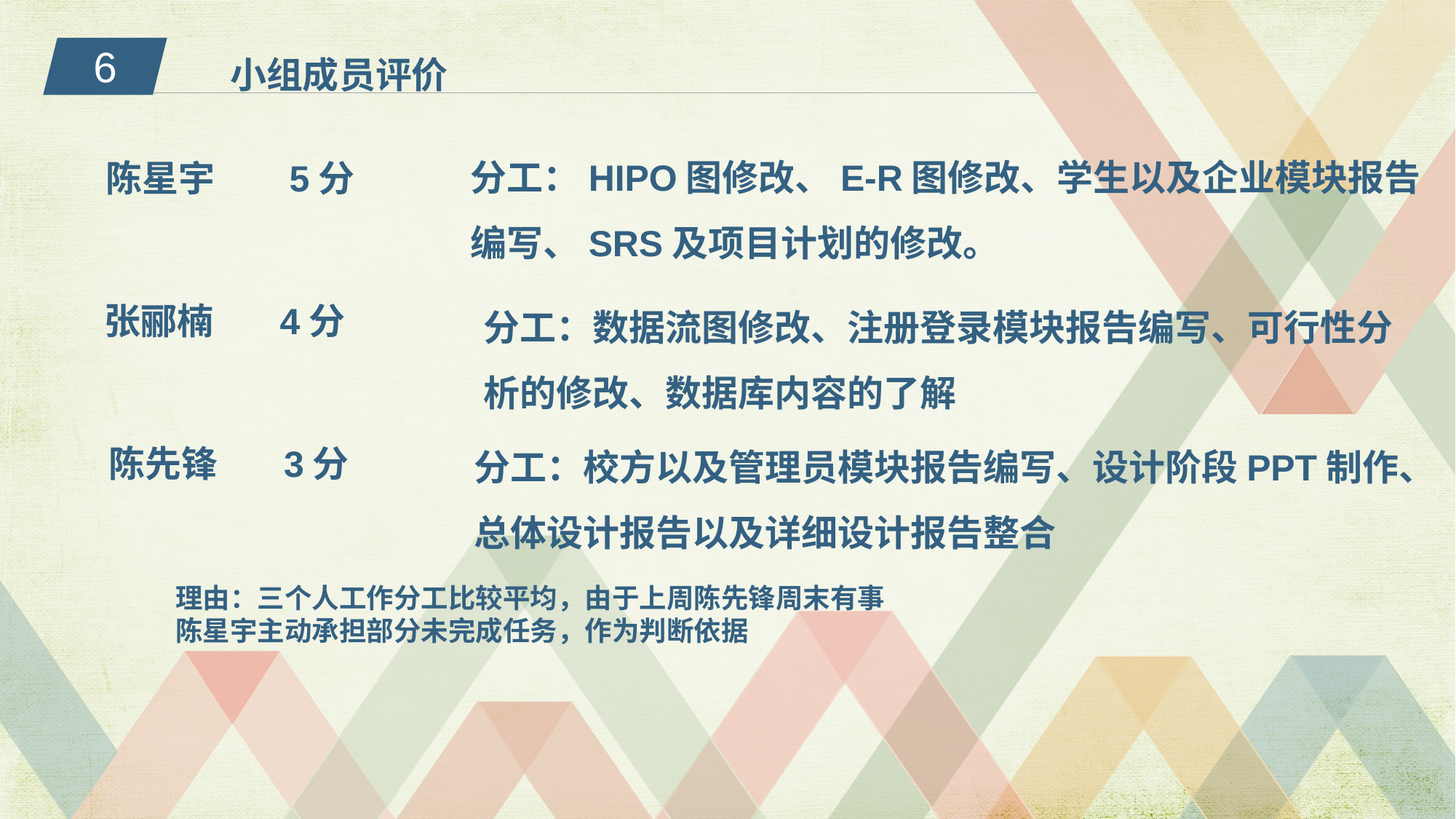

小组成员评价
6

分工：HIPO图修改、E-R图修改、学生以及企业模块报告
编写、SRS及项目计划的修改。

陈星宇        5分

张郦楠       4分
分工：数据流图修改、注册登录模块报告编写、可行性分
析的修改、数据库内容的了解

陈先锋       3分
分工：校方以及管理员模块报告编写、设计阶段PPT制作、
总体设计报告以及详细设计报告整合

理由：三个人工作分工比较平均，由于上周陈先锋周末有事
陈星宇主动承担部分未完成任务，作为判断依据